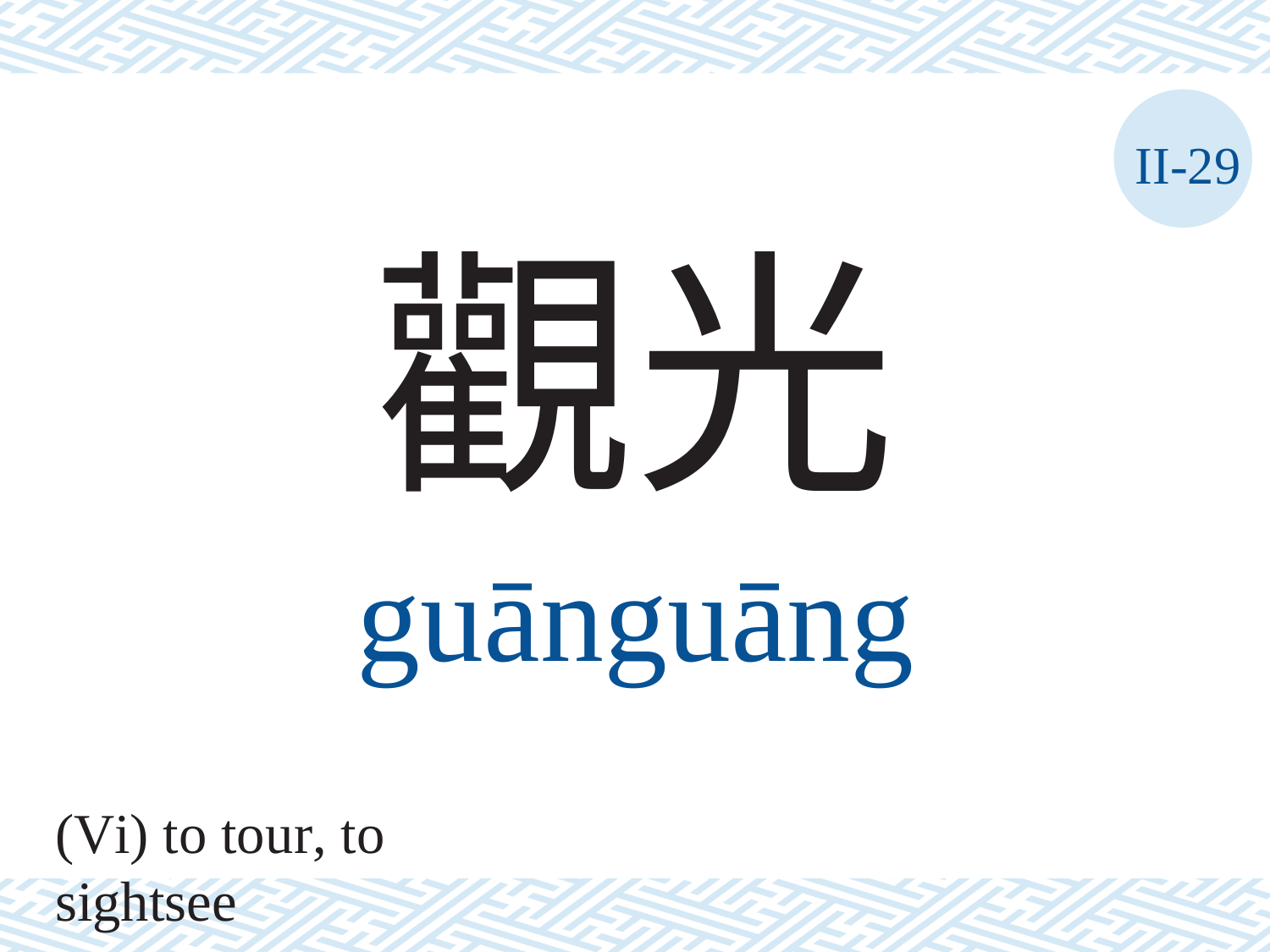

II-29
觀光
guānguāng
(Vi) to tour, to sightsee